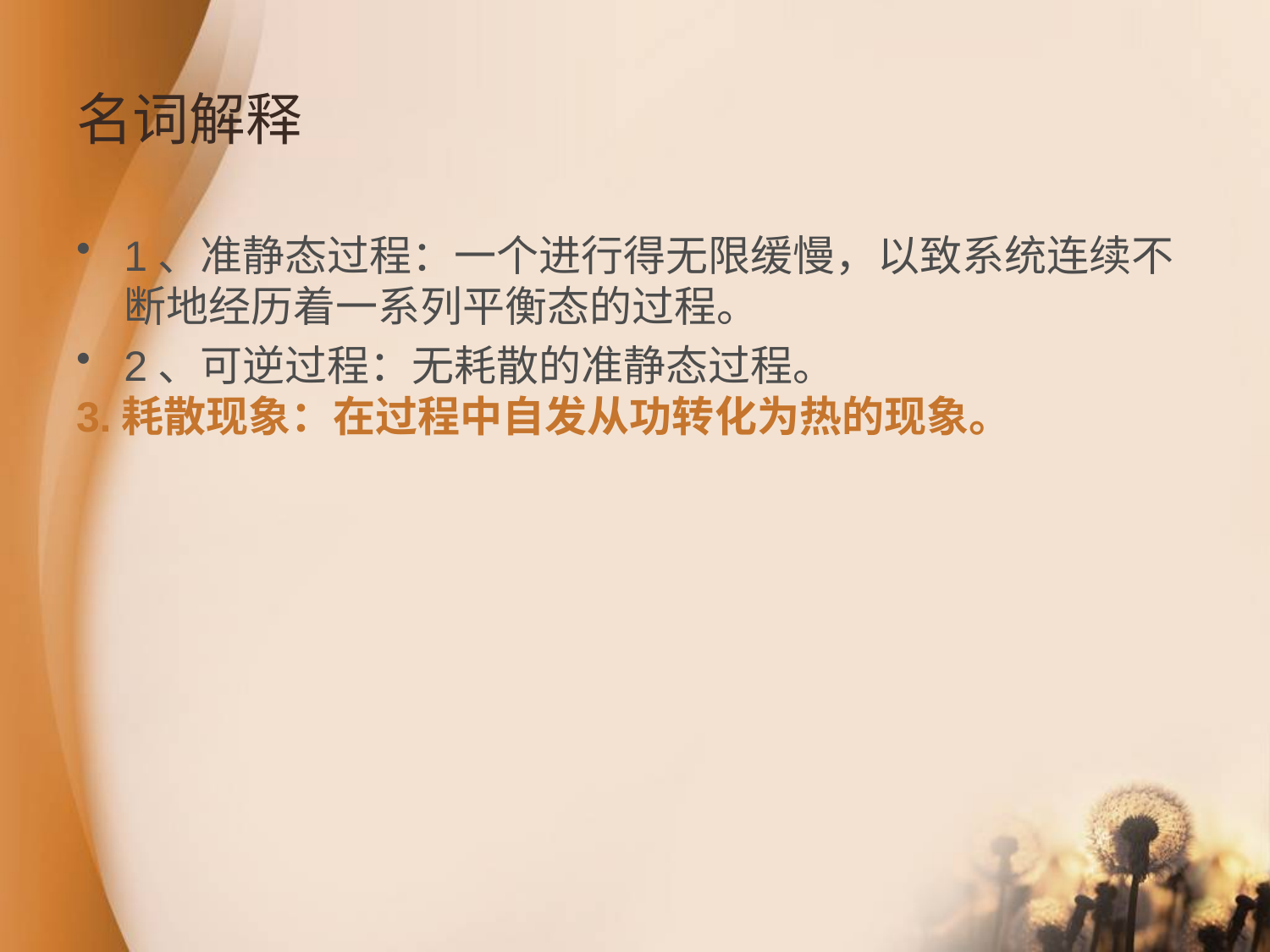

# 名词解释
1、准静态过程：一个进行得无限缓慢，以致系统连续不断地经历着一系列平衡态的过程。
2、可逆过程：无耗散的准静态过程。
3.耗散现象：在过程中自发从功转化为热的现象。